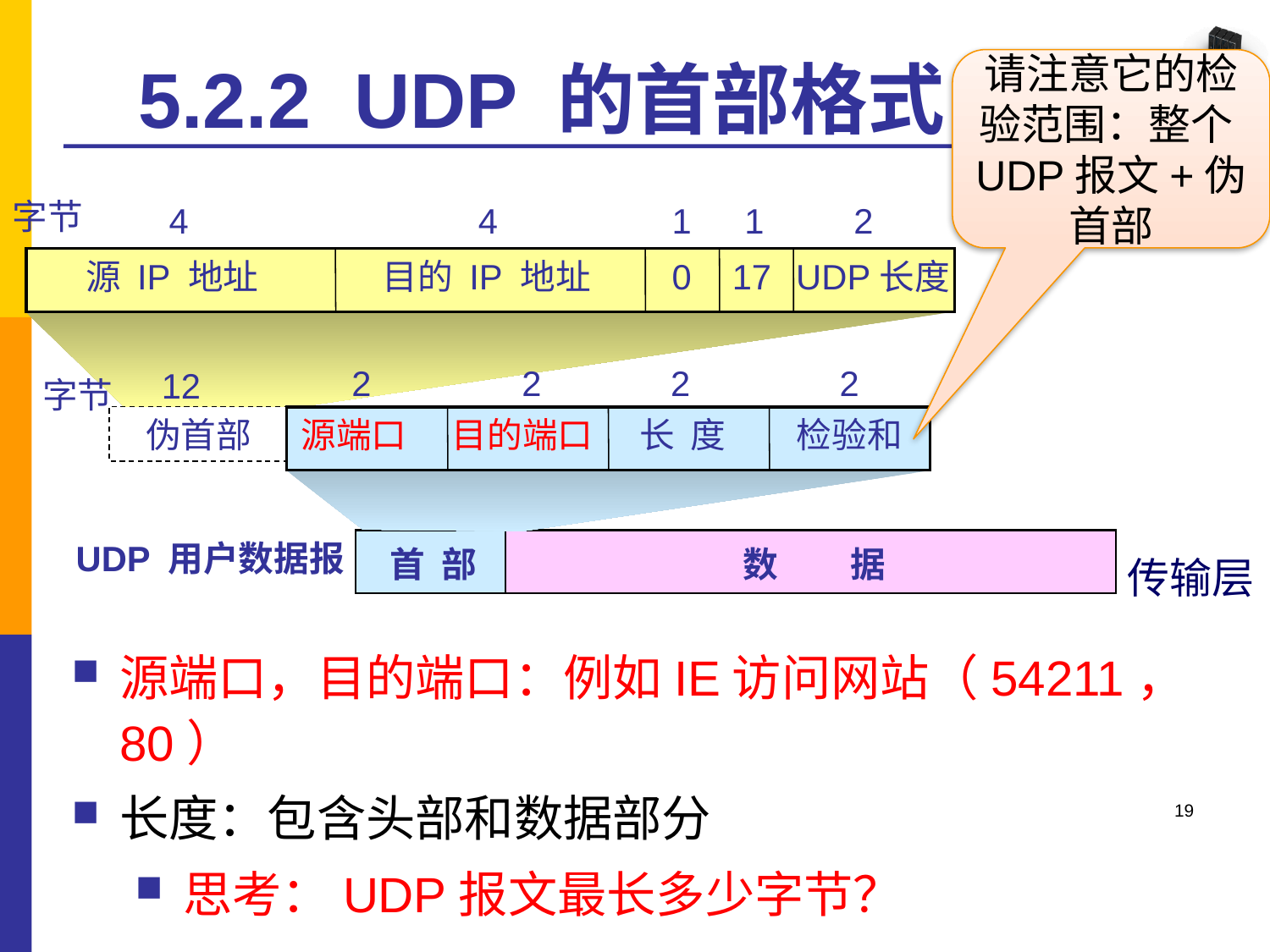

# 5.2.2  UDP 的首部格式p194
请注意它的检验范围：整个UDP报文+伪首部
字节
4
4
1
1
2
源 IP 地址
目的 IP 地址
0
17
UDP长度

2
2
2
2
12
长  度
  伪首部
源端口
目的端口
检验和

字节
UDP 用户数据报

首  部
数         据
传输层
源端口，目的端口：例如IE访问网站（54211，80）
长度：包含头部和数据部分
思考：UDP报文最长多少字节？
19